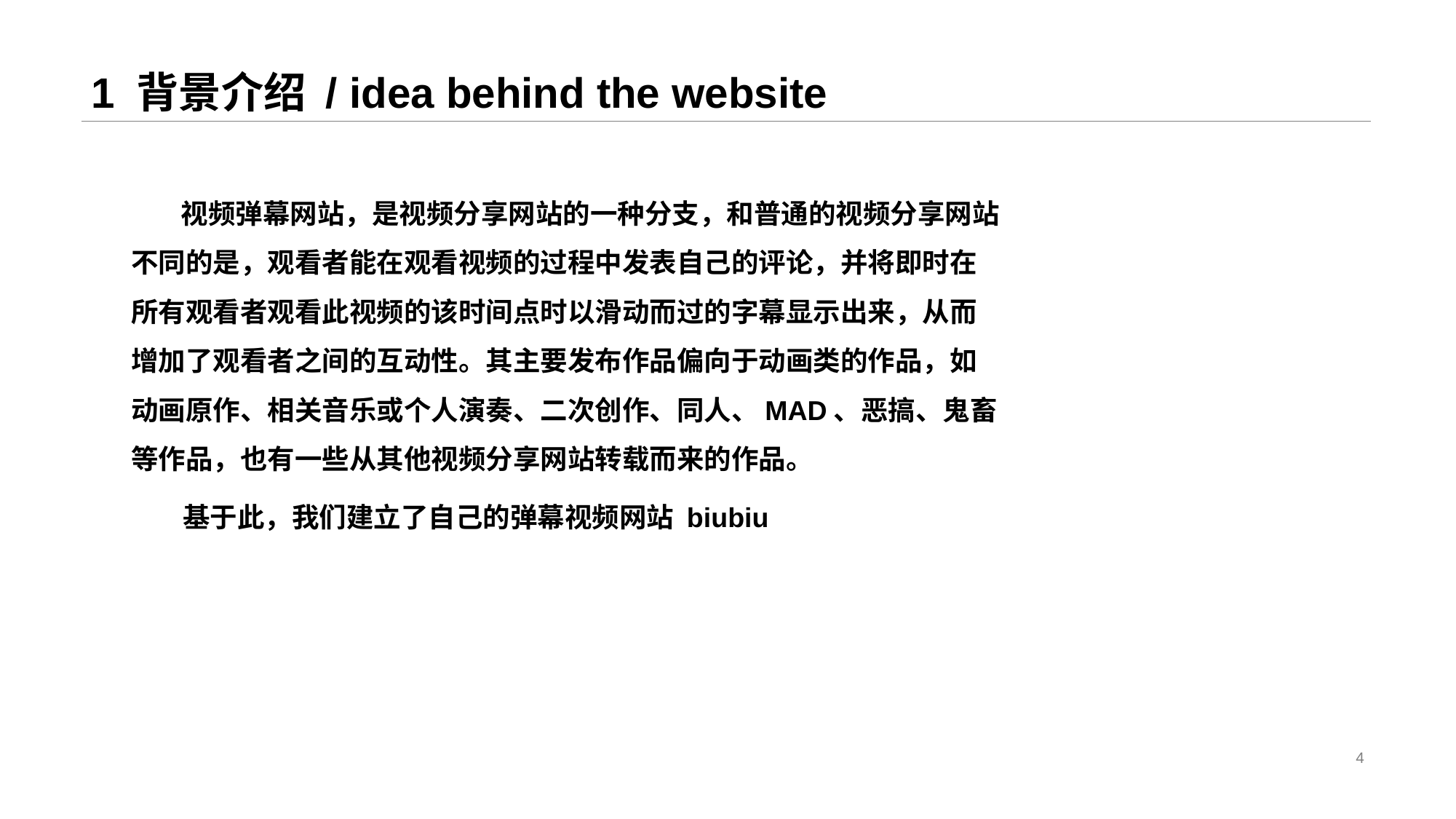

# 1 背景介绍 / idea behind the website
       视频弹幕网站，是视频分享网站的一种分支，和普通的视频分享网站不同的是，观看者能在观看视频的过程中发表自己的评论，并将即时在所有观看者观看此视频的该时间点时以滑动而过的字幕显示出来，从而增加了观看者之间的互动性。其主要发布作品偏向于动画类的作品，如动画原作、相关音乐或个人演奏、二次创作、同人、MAD、恶搞、鬼畜等作品，也有一些从其他视频分享网站转载而来的作品。

       基于此，我们建立了自己的弹幕视频网站 biubiu
4